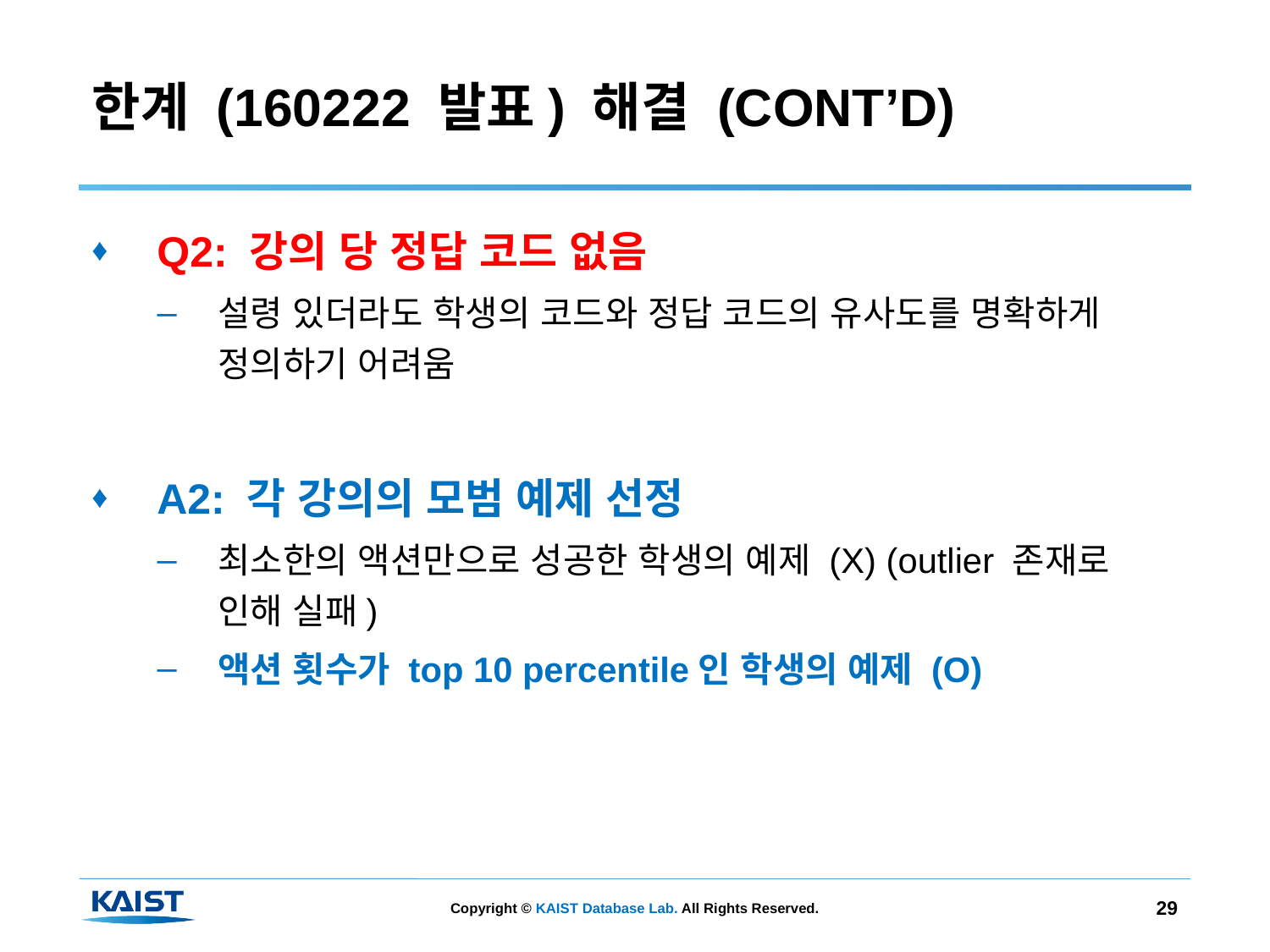

# 한계 (160222 발표) 해결 (cont’d)
Q2: 강의 당 정답 코드 없음
설령 있더라도 학생의 코드와 정답 코드의 유사도를 명확하게 정의하기 어려움

A2: 각 강의의 모범 예제 선정
최소한의 액션만으로 성공한 학생의 예제 (X) (outlier 존재로 인해 실패)
액션 횟수가 top 10 percentile인 학생의 예제 (O)

29